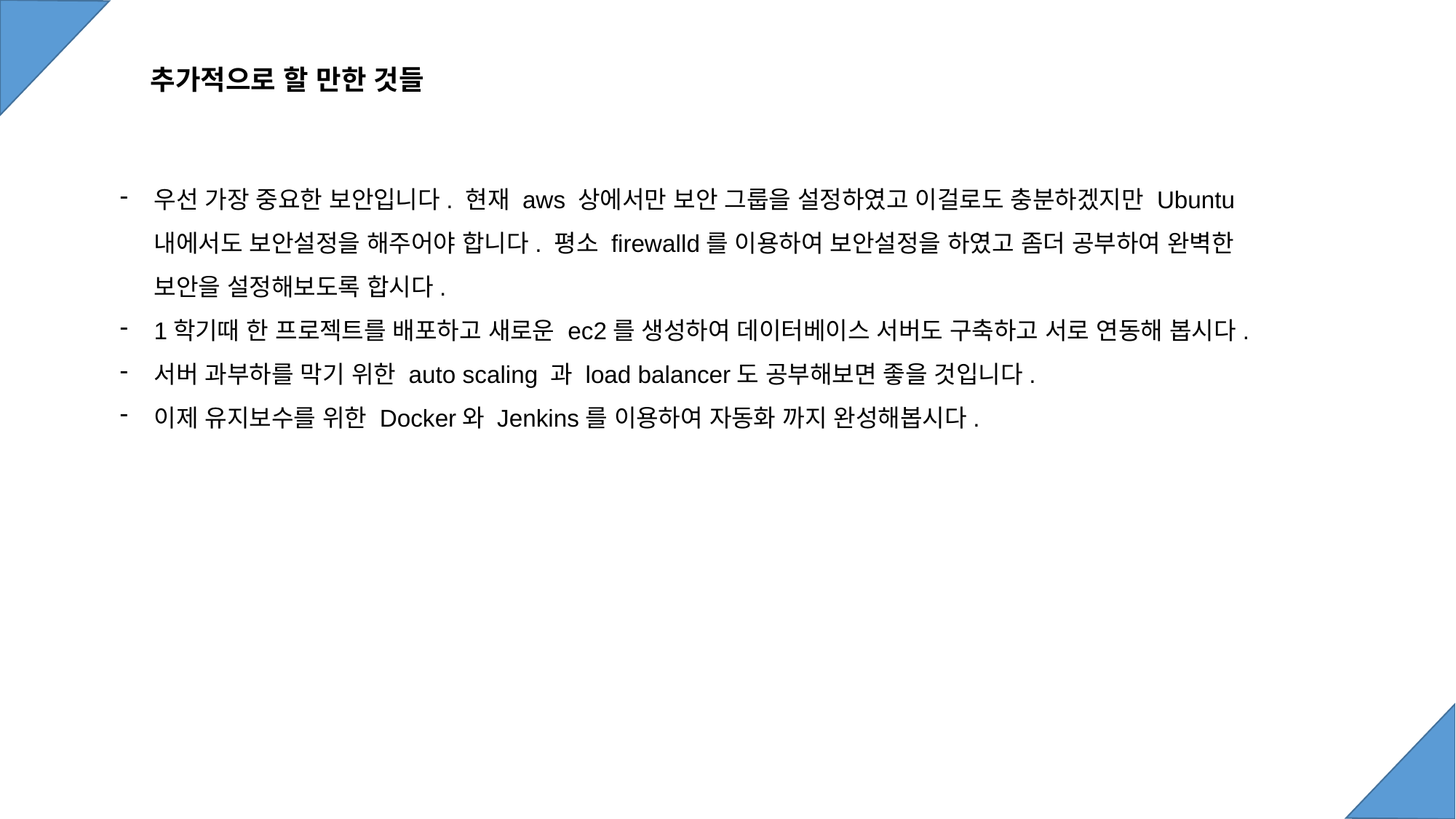

추가적으로 할 만한 것들
우선 가장 중요한 보안입니다. 현재 aws 상에서만 보안 그룹을 설정하였고 이걸로도 충분하겠지만 Ubuntu 내에서도 보안설정을 해주어야 합니다. 평소 firewalld를 이용하여 보안설정을 하였고 좀더 공부하여 완벽한 보안을 설정해보도록 합시다.
1학기때 한 프로젝트를 배포하고 새로운 ec2를 생성하여 데이터베이스 서버도 구축하고 서로 연동해 봅시다.
서버 과부하를 막기 위한 auto scaling 과 load balancer도 공부해보면 좋을 것입니다.
이제 유지보수를 위한 Docker와 Jenkins를 이용하여 자동화 까지 완성해봅시다.